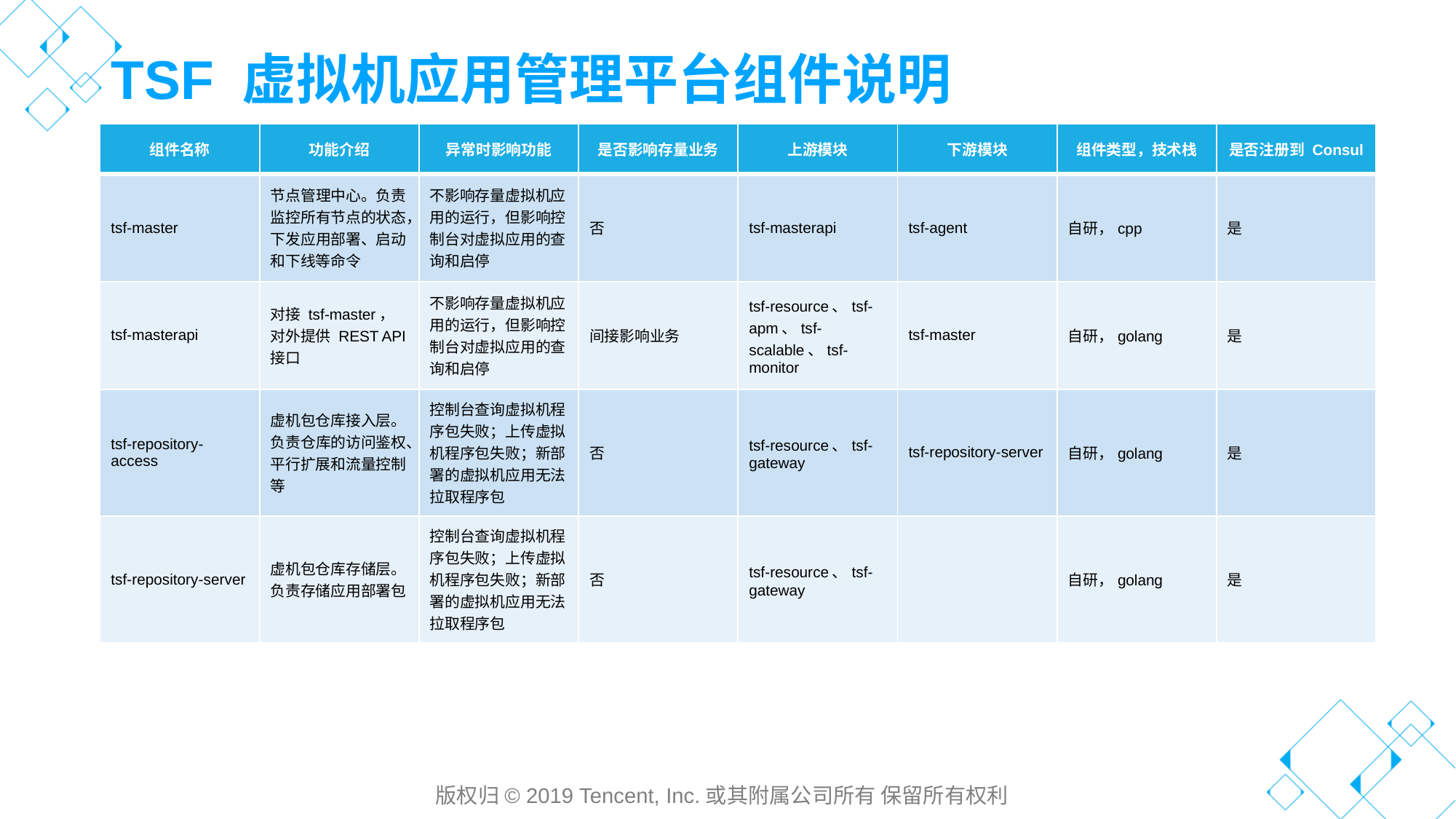

# TSF 虚拟机应用管理平台组件说明
| 组件名称 | 功能介绍 | 异常时影响功能 | 是否影响存量业务 | 上游模块 | 下游模块 | 组件类型，技术栈 | 是否注册到 Consul |
| --- | --- | --- | --- | --- | --- | --- | --- |
| tsf-master | 节点管理中心。负责监控所有节点的状态，下发应用部署、启动和下线等命令 | 不影响存量虚拟机应用的运行，但影响控制台对虚拟应用的查询和启停 | 否 | tsf-masterapi | tsf-agent | 自研，cpp | 是 |
| tsf-masterapi | 对接 tsf-master，对外提供 REST API 接口 | 不影响存量虚拟机应用的运行，但影响控制台对虚拟应用的查询和启停 | 间接影响业务 | tsf-resource、tsf-apm、tsf-scalable、tsf-monitor | tsf-master | 自研，golang | 是 |
| tsf-repository-access | 虚机包仓库接入层。负责仓库的访问鉴权、平行扩展和流量控制等 | 控制台查询虚拟机程序包失败；上传虚拟机程序包失败；新部署的虚拟机应用无法拉取程序包 | 否 | tsf-resource、tsf-gateway | tsf-repository-server | 自研，golang | 是 |
| tsf-repository-server | 虚机包仓库存储层。负责存储应用部署包 | 控制台查询虚拟机程序包失败；上传虚拟机程序包失败；新部署的虚拟机应用无法拉取程序包 | 否 | tsf-resource、tsf-gateway |  | 自研，golang | 是 |